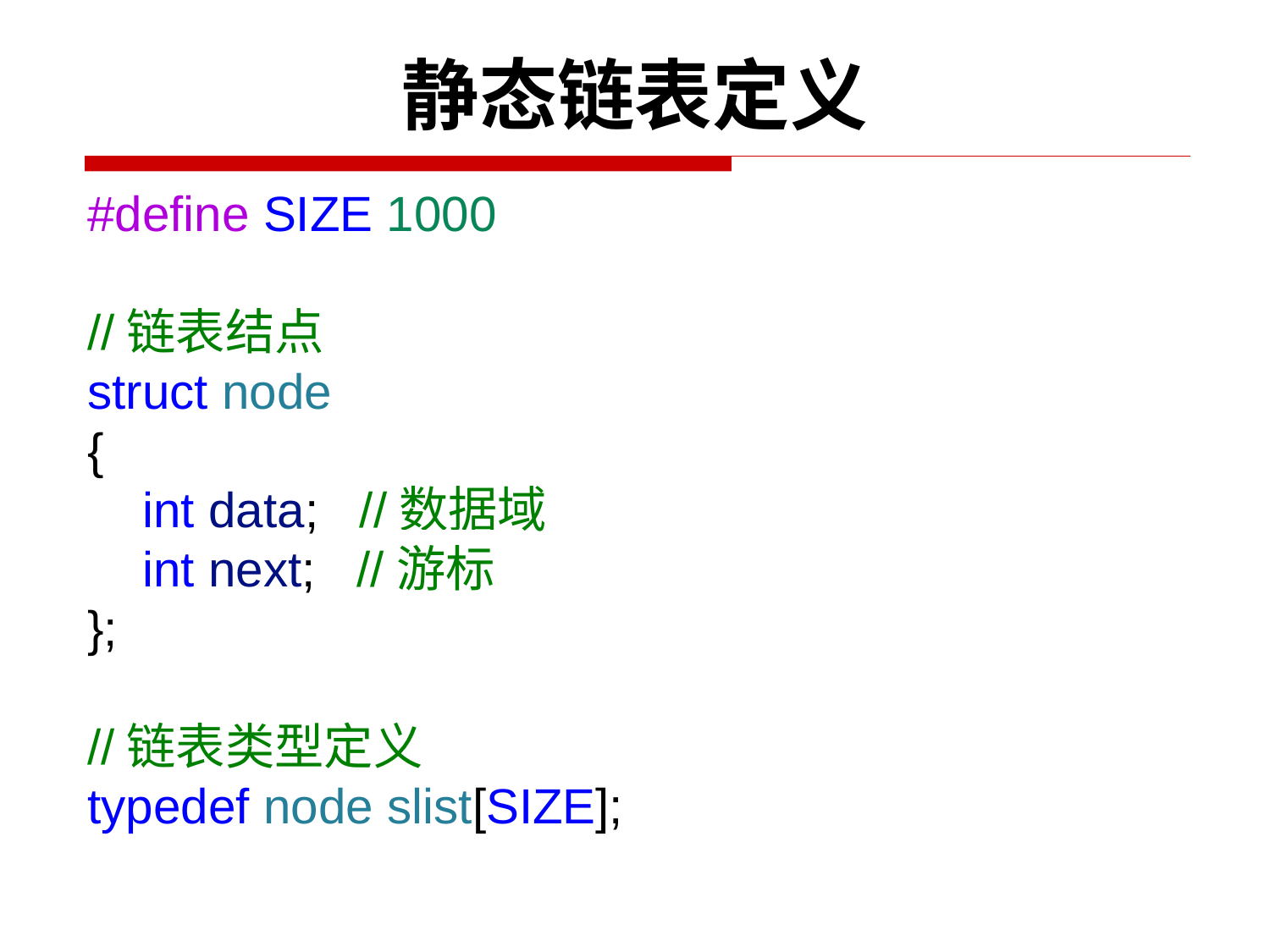

静态链表定义
#define SIZE 1000
//链表结点
struct node
{
    int data;   //数据域
    int next;   //游标
};
//链表类型定义
typedef node slist[SIZE];